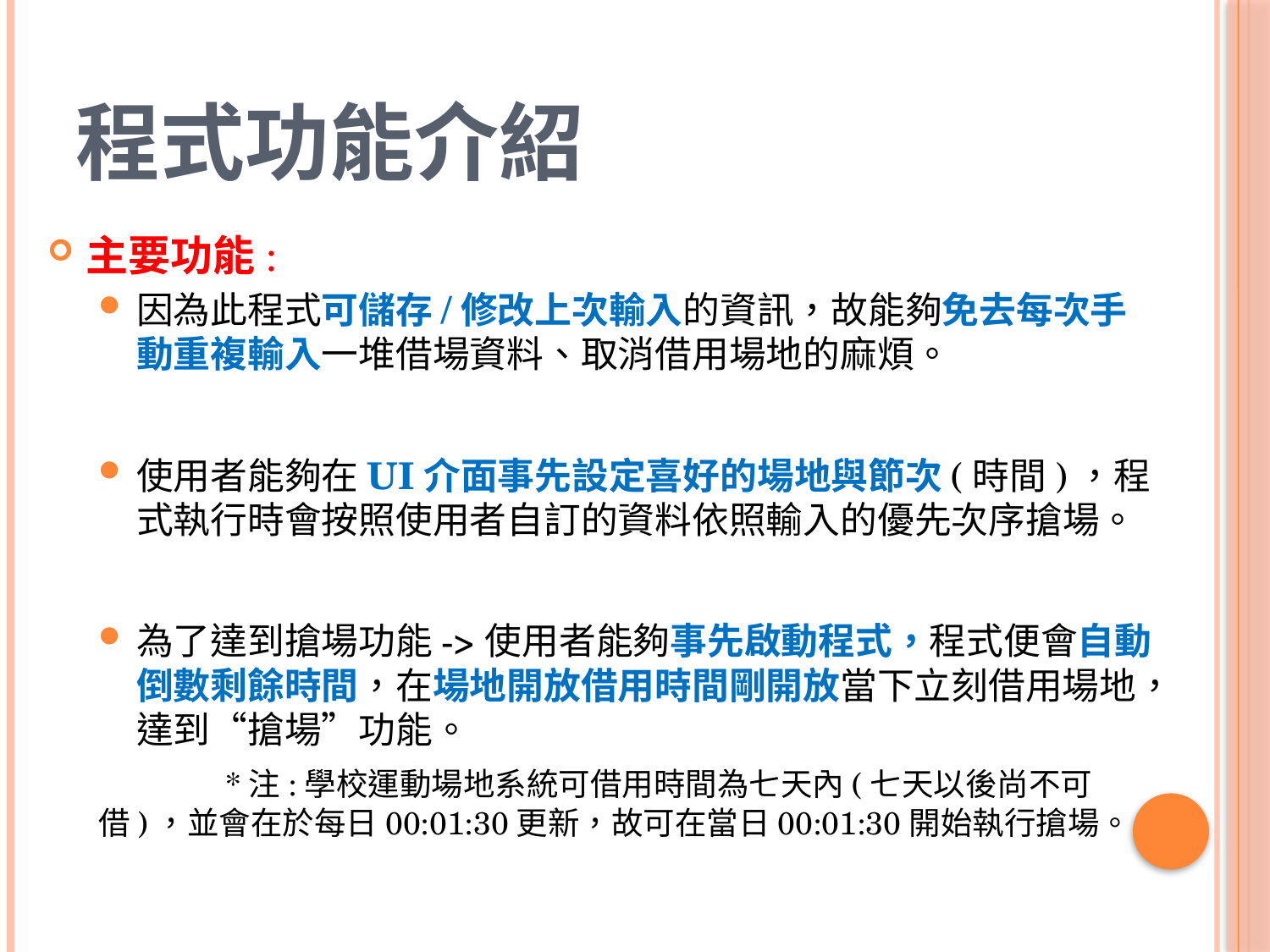

# 程式功能介紹
主要功能:
因為此程式可儲存/修改上次輸入的資訊，故能夠免去每次手動重複輸入一堆借場資料、取消借用場地的麻煩。

使用者能夠在UI介面事先設定喜好的場地與節次(時間)，程式執行時會按照使用者自訂的資料依照輸入的優先次序搶場。

為了達到搶場功能->使用者能夠事先啟動程式，程式便會自動倒數剩餘時間，在場地開放借用時間剛開放當下立刻借用場地，達到“搶場”功能。
	*注:學校運動場地系統可借用時間為七天內(七天以後尚不可借)，並會在於每日00:01:30更新，故可在當日00:01:30開始執行搶場。